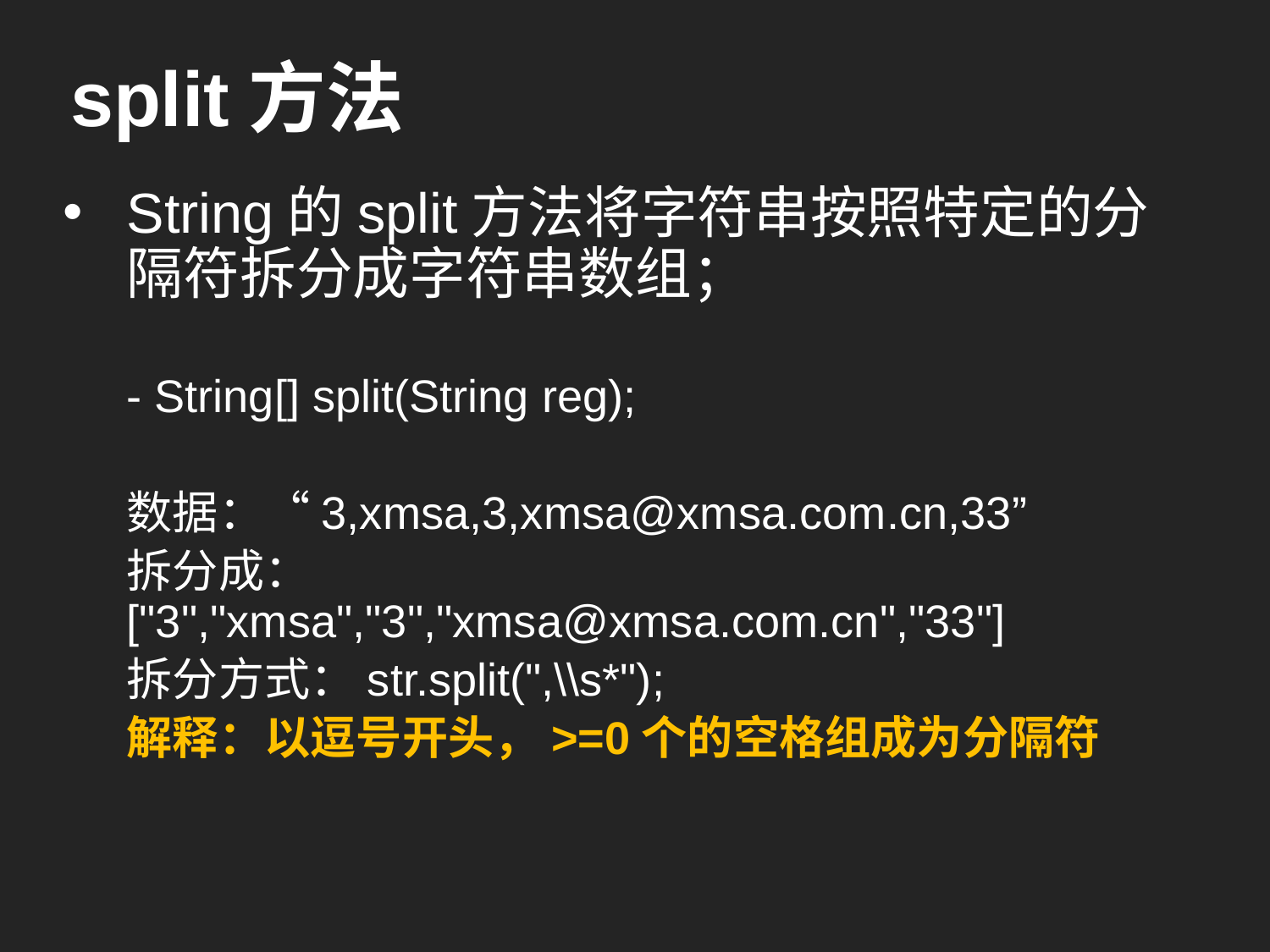

# split方法
String的split方法将字符串按照特定的分隔符拆分成字符串数组；

- String[] split(String reg);

数据：“3,xmsa,3,xmsa@xmsa.com.cn,33”
拆分成：["3","xmsa","3","xmsa@xmsa.com.cn","33"]
拆分方式：str.split(",\\s*");
解释：以逗号开头，>=0个的空格组成为分隔符